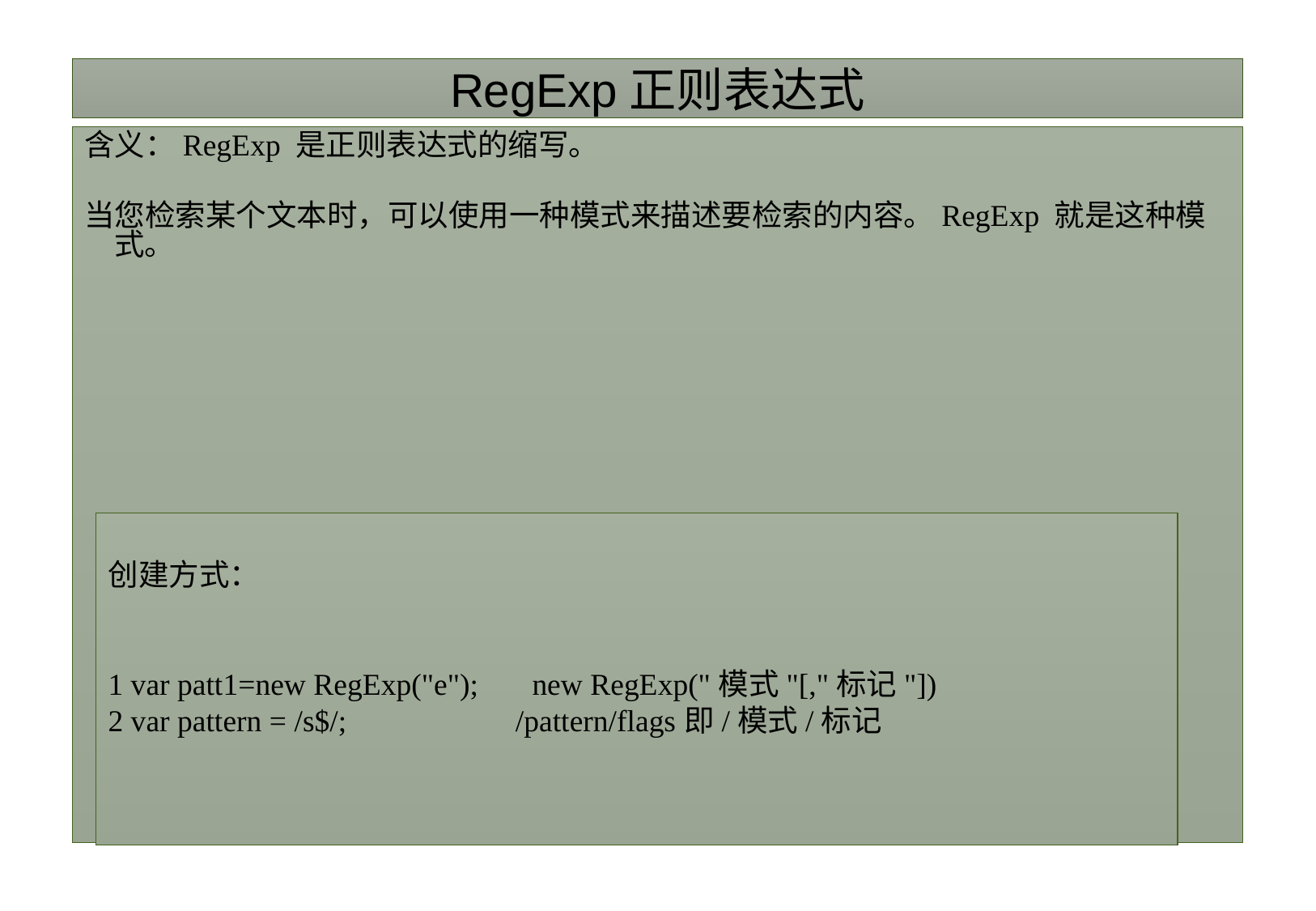

# RegExp正则表达式
含义：RegExp 是正则表达式的缩写。

当您检索某个文本时，可以使用一种模式来描述要检索的内容。RegExp 就是这种模式。

创建方式：

1 var patt1=new RegExp("e");       new RegExp("模式"[,"标记"])
2 var pattern = /s$/;                      /pattern/flags即/模式/标记